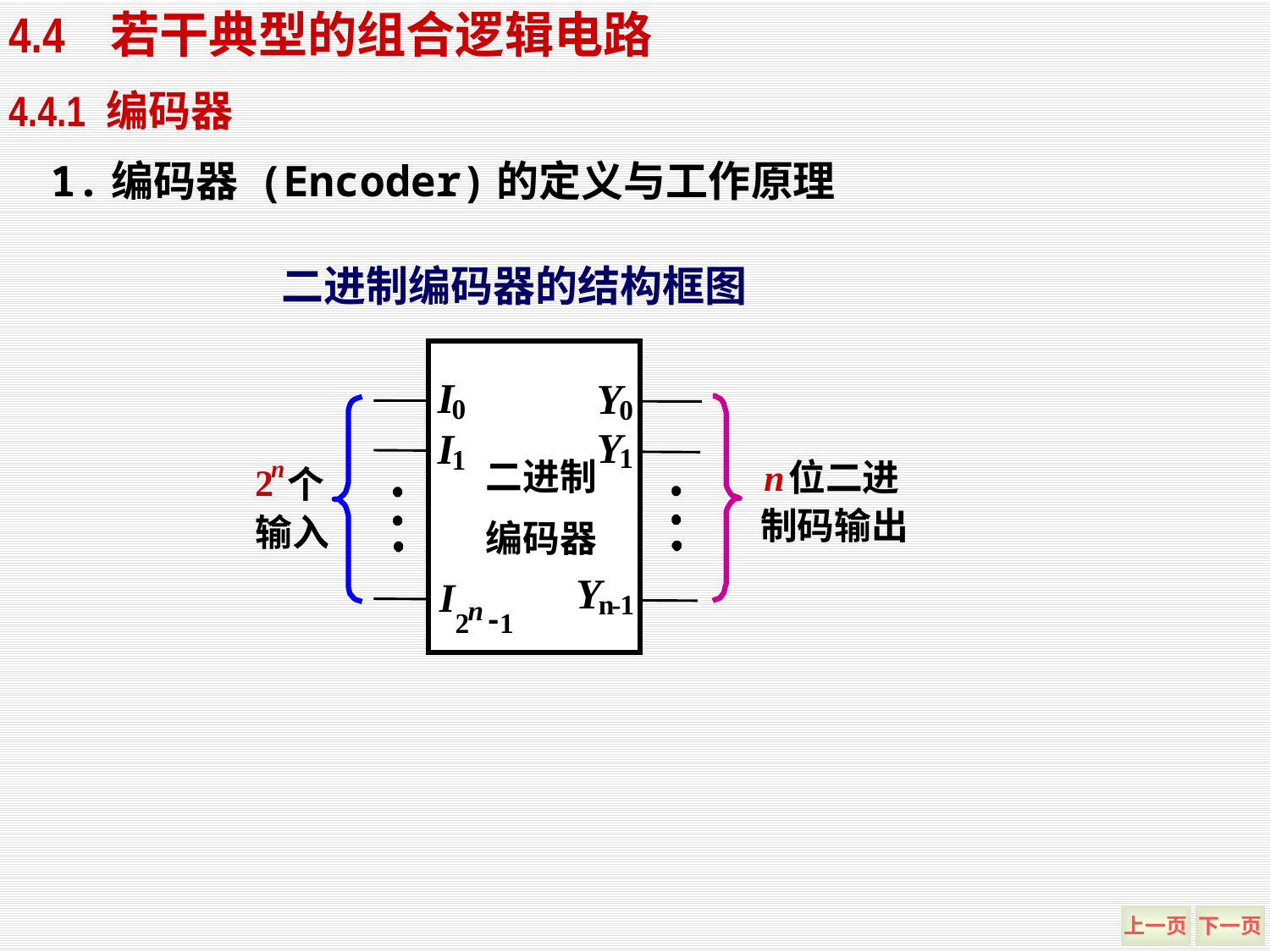

4.4   若干典型的组合逻辑电路
4.4.1 编码器
1.编码器 (Encoder)的定义与工作原理
二进制编码器的结构框图

I
Y
0

0

Y
I
1

1

二进制

编码器

Y
I
n
-
1

n

−
2
1

n
2
个

输入

n
位二进
制码输出